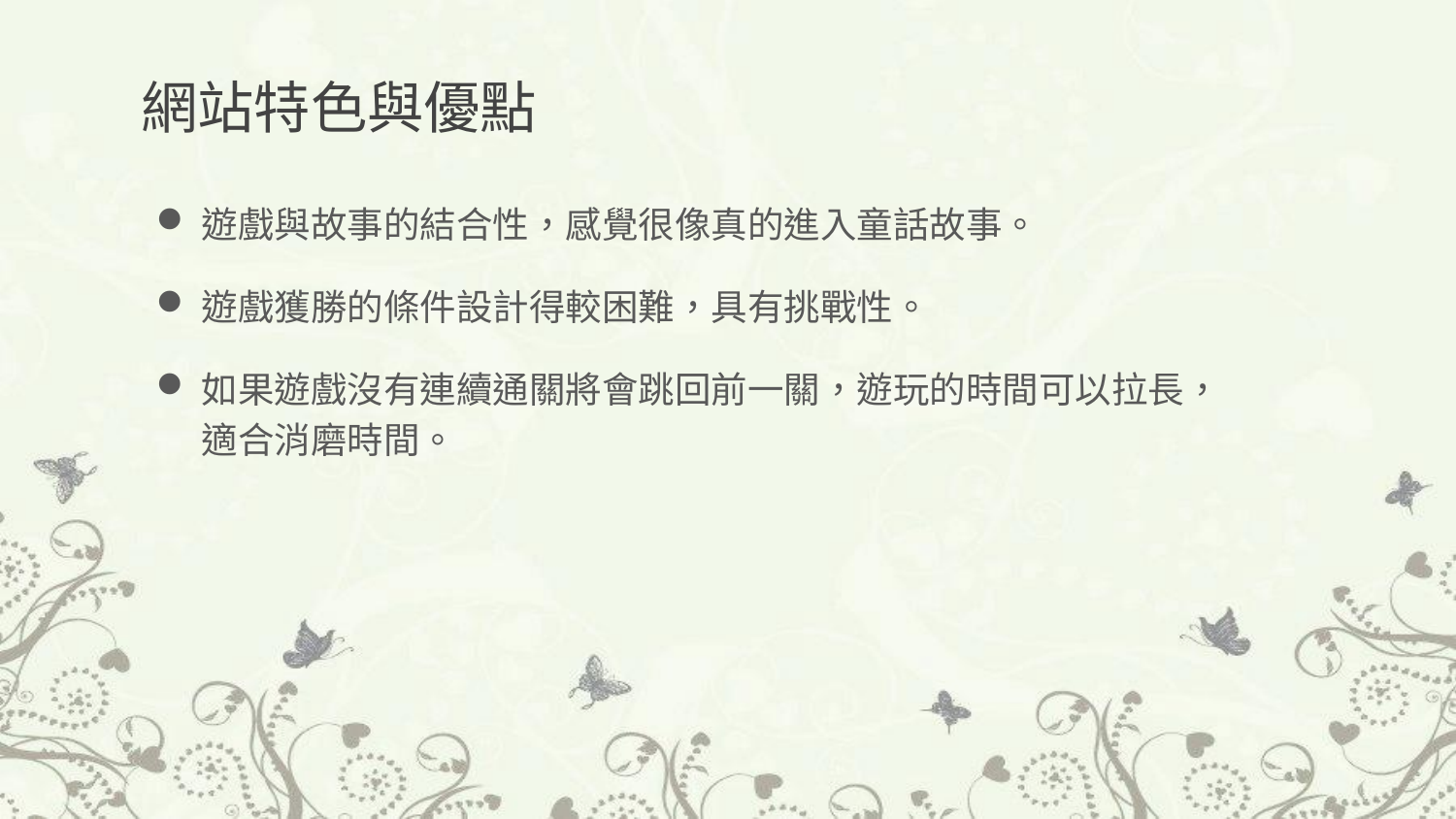

# 網站特色與優點
遊戲與故事的結合性，感覺很像真的進入童話故事。
遊戲獲勝的條件設計得較困難，具有挑戰性。
如果遊戲沒有連續通關將會跳回前一關，遊玩的時間可以拉長，適合消磨時間。